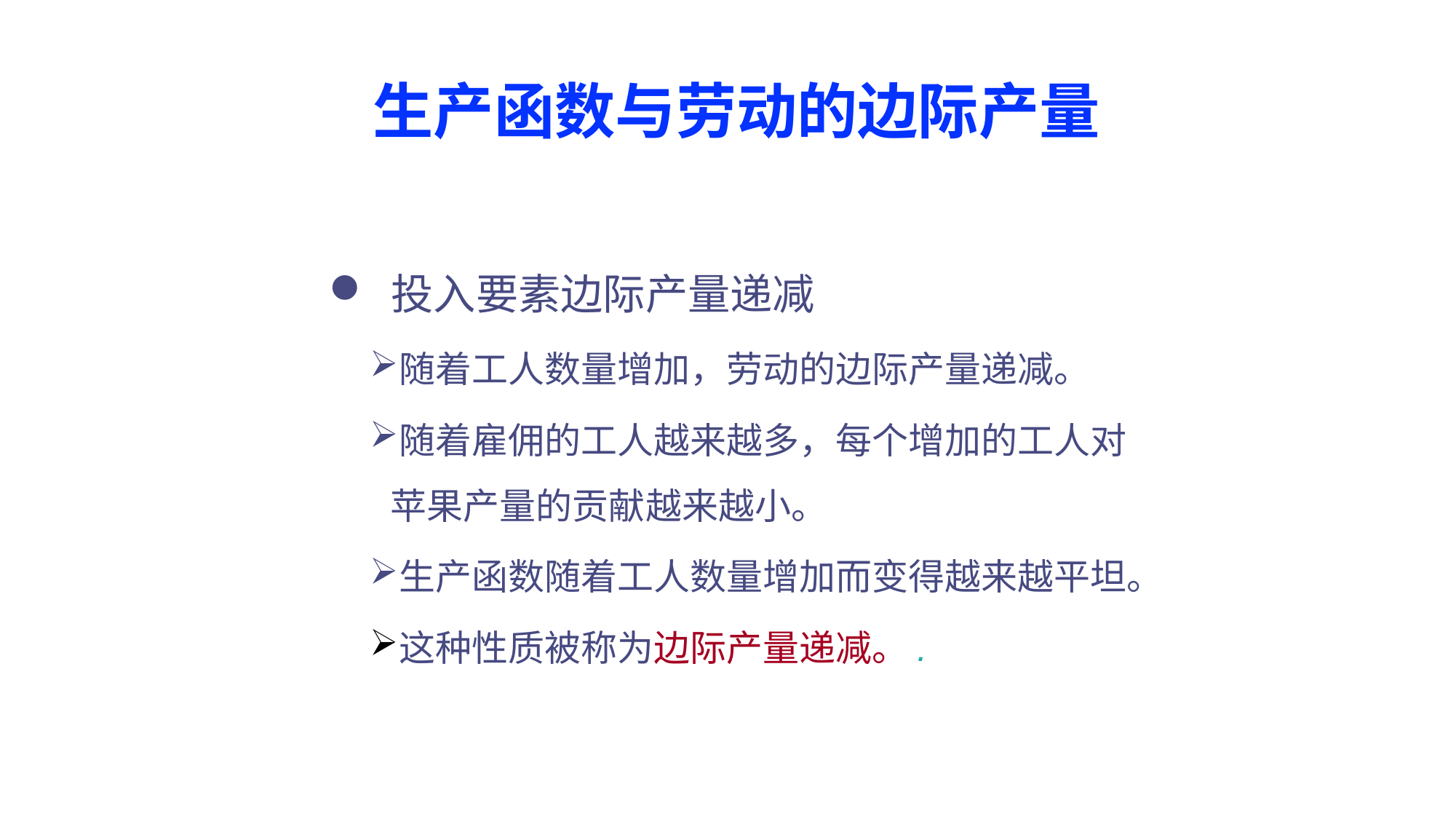

# 生产函数与劳动的边际产量
 投入要素边际产量递减
随着工人数量增加，劳动的边际产量递减。
随着雇佣的工人越来越多，每个增加的工人对苹果产量的贡献越来越小。
生产函数随着工人数量增加而变得越来越平坦。
这种性质被称为边际产量递减。.